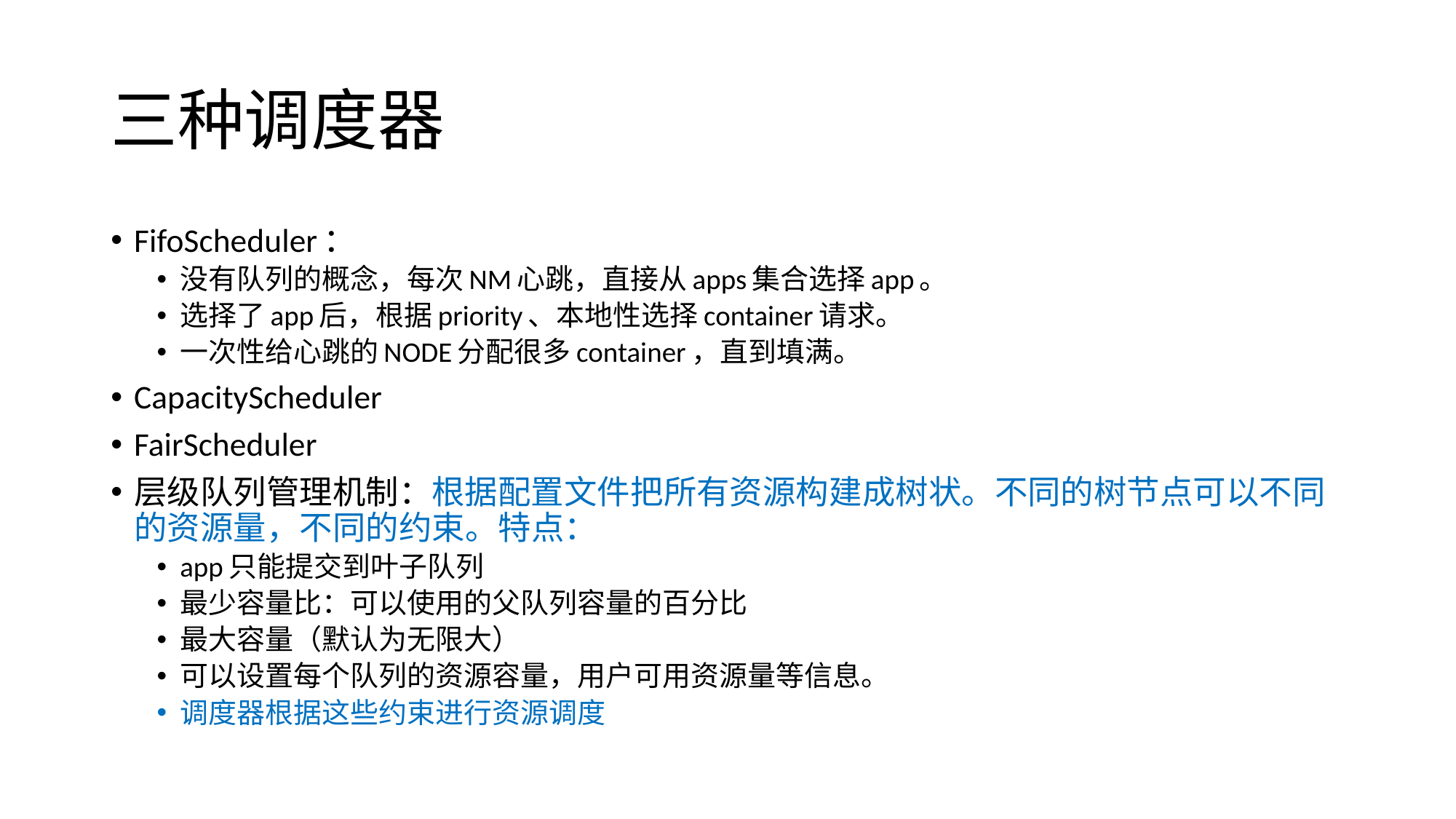

# 三种调度器
FifoScheduler：
没有队列的概念，每次NM心跳，直接从apps集合选择app。
选择了app后，根据priority、本地性选择container请求。
一次性给心跳的NODE分配很多container，直到填满。
CapacityScheduler
FairScheduler
层级队列管理机制：根据配置文件把所有资源构建成树状。不同的树节点可以不同的资源量，不同的约束。特点：
app只能提交到叶子队列
最少容量比：可以使用的父队列容量的百分比
最大容量（默认为无限大）
可以设置每个队列的资源容量，用户可用资源量等信息。
调度器根据这些约束进行资源调度